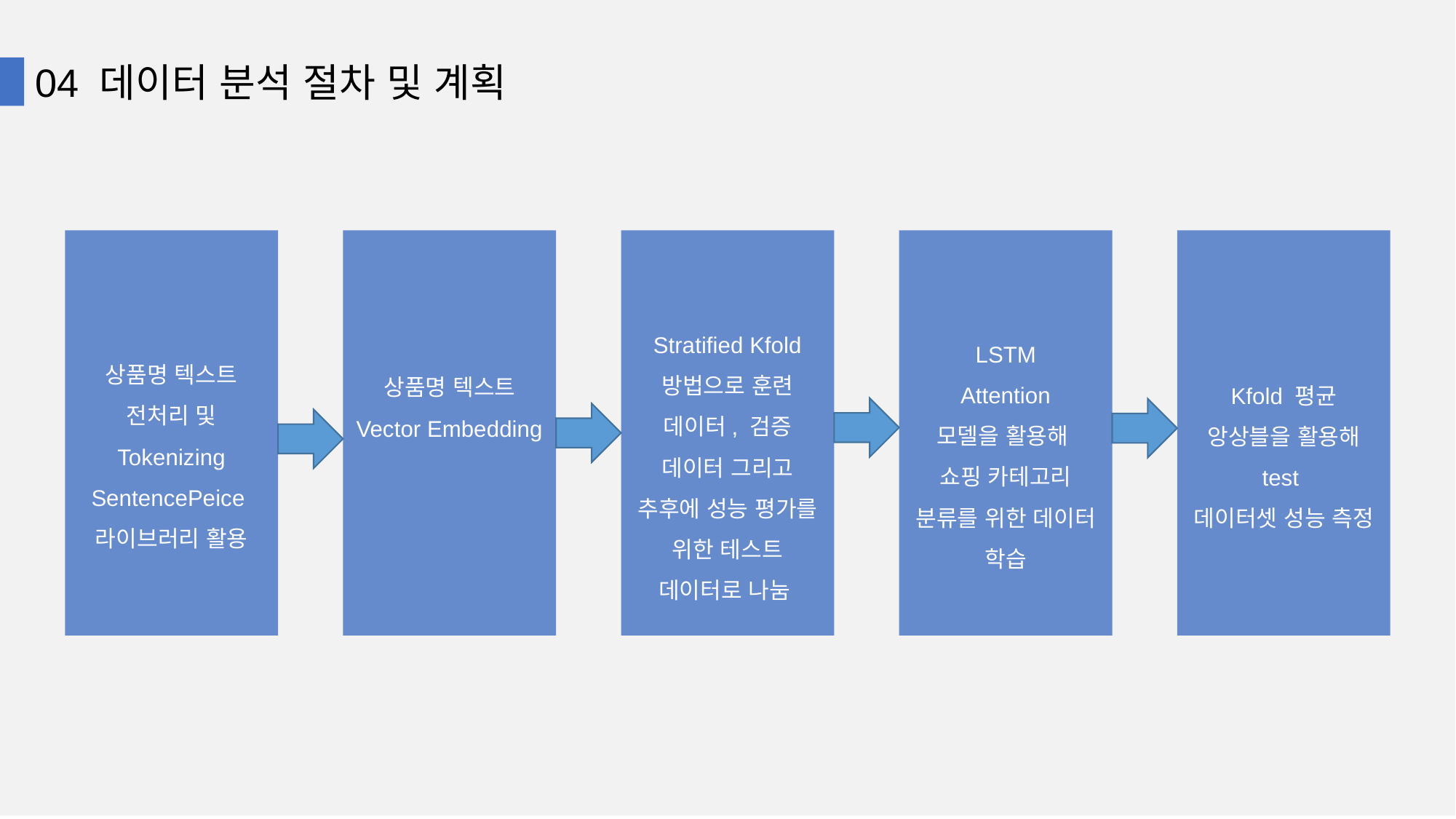

04 데이터 분석 절차 및 계획

Stratified Kfold 방법으로 훈련 데이터, 검증 데이터 그리고 추후에 성능 평가를 위한 테스트 데이터로 나눔
LSTM
Attention
모델을 활용해
쇼핑 카테고리 분류를 위한 데이터 학습
상품명 텍스트 전처리 및 Tokenizing
SentencePeice
라이브러리 활용

상품명 텍스트 Vector Embedding

Kfold 평균 앙상블을 활용해 test
데이터셋 성능 측정